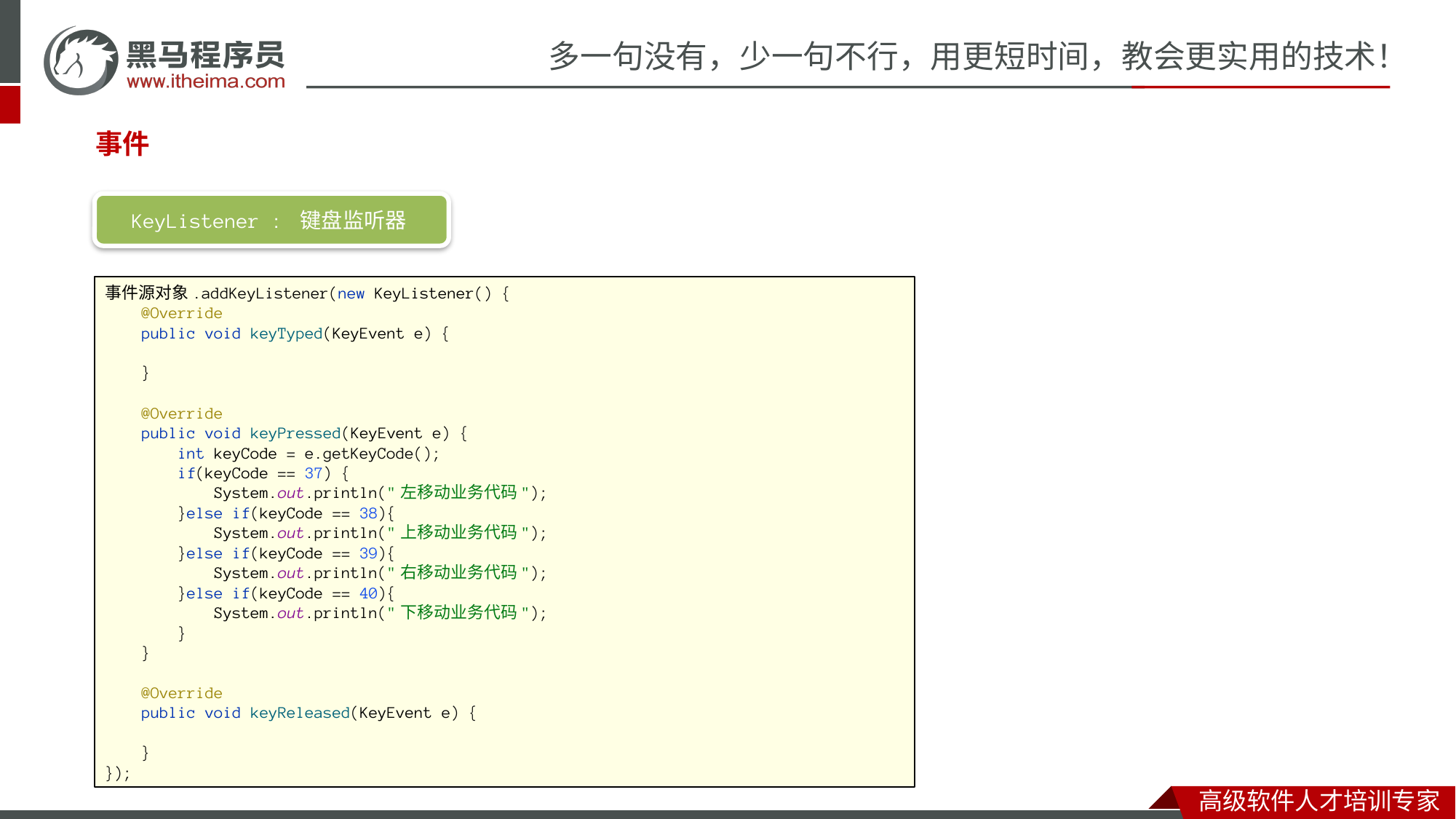

#

事件
KeyListener : 键盘监听器
事件源对象.addKeyListener(new KeyListener() {
    @Override
    public void keyTyped(KeyEvent e) {
    }
    @Override
    public void keyPressed(KeyEvent e) {
        int keyCode = e.getKeyCode();
        if(keyCode == 37) {
            System.out.println("左移动业务代码");
        }else if(keyCode == 38){
            System.out.println("上移动业务代码");
        }else if(keyCode == 39){
            System.out.println("右移动业务代码");
        }else if(keyCode == 40){
            System.out.println("下移动业务代码");
        }
    }
    @Override
    public void keyReleased(KeyEvent e) {
    }
});